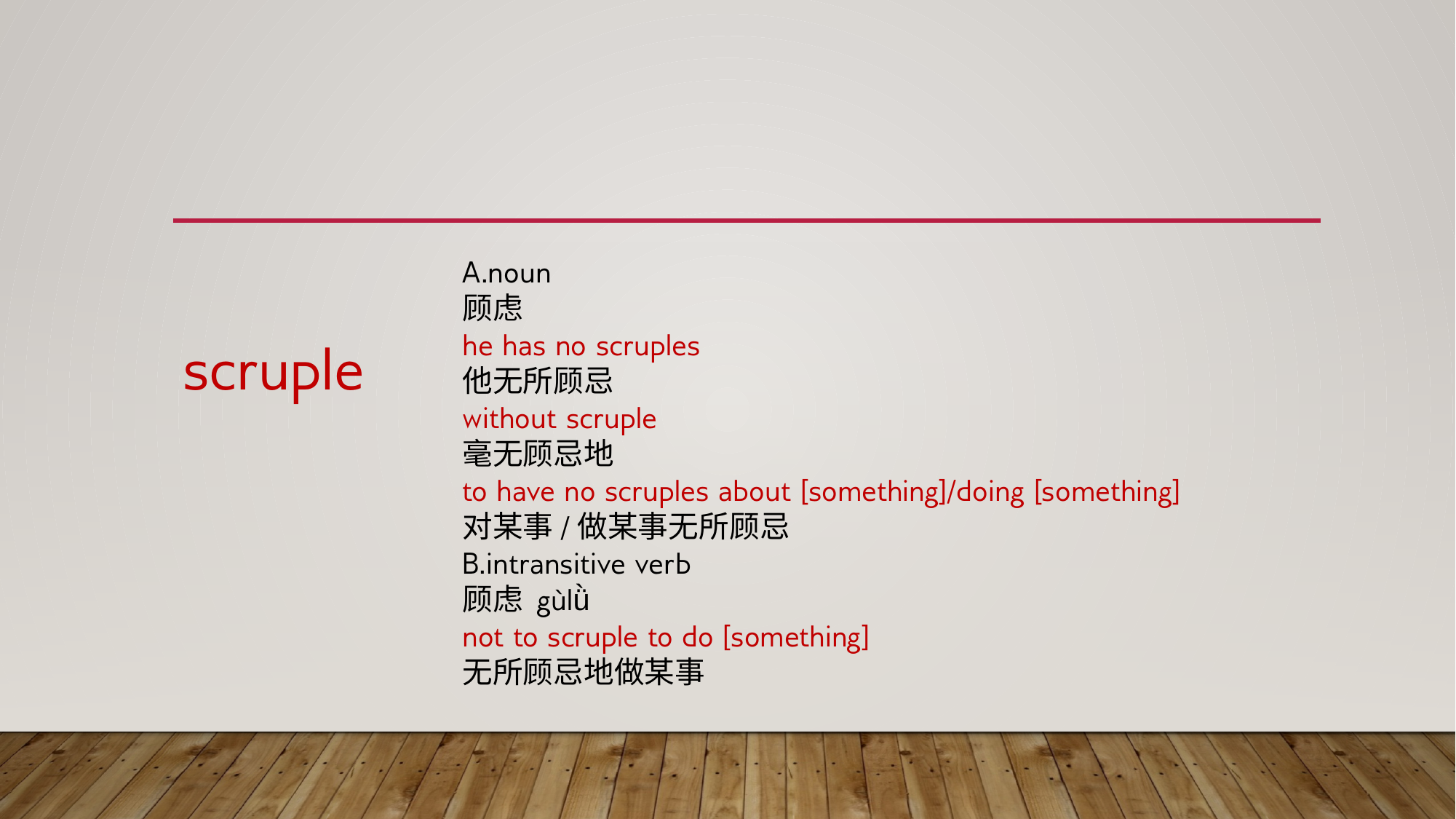

A.noun
顾虑
he has no scruples
他无所顾忌
without scruple
毫无顾忌地
to have no scruples about [something]/doing [something]
对某事/做某事无所顾忌
B.intransitive verb
顾虑 gùlǜ
not to scruple to do [something]
无所顾忌地做某事
scruple